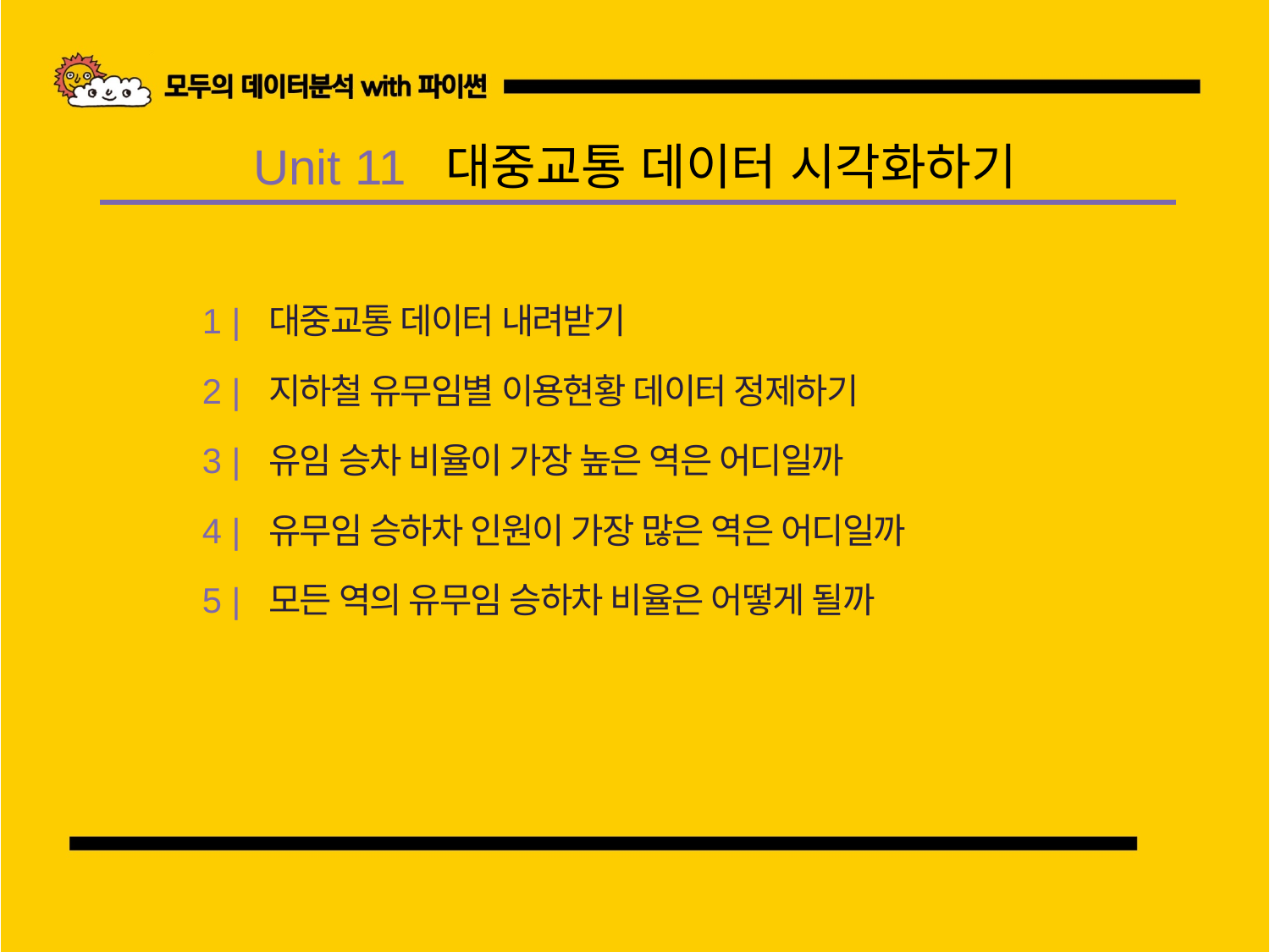

Unit 11  대중교통 데이터 시각화하기
1 |  대중교통 데이터 내려받기
2 |  지하철 유무임별 이용현황 데이터 정제하기
3 |  유임 승차 비율이 가장 높은 역은 어디일까
4 |  유무임 승하차 인원이 가장 많은 역은 어디일까
5 |  모든 역의 유무임 승하차 비율은 어떻게 될까